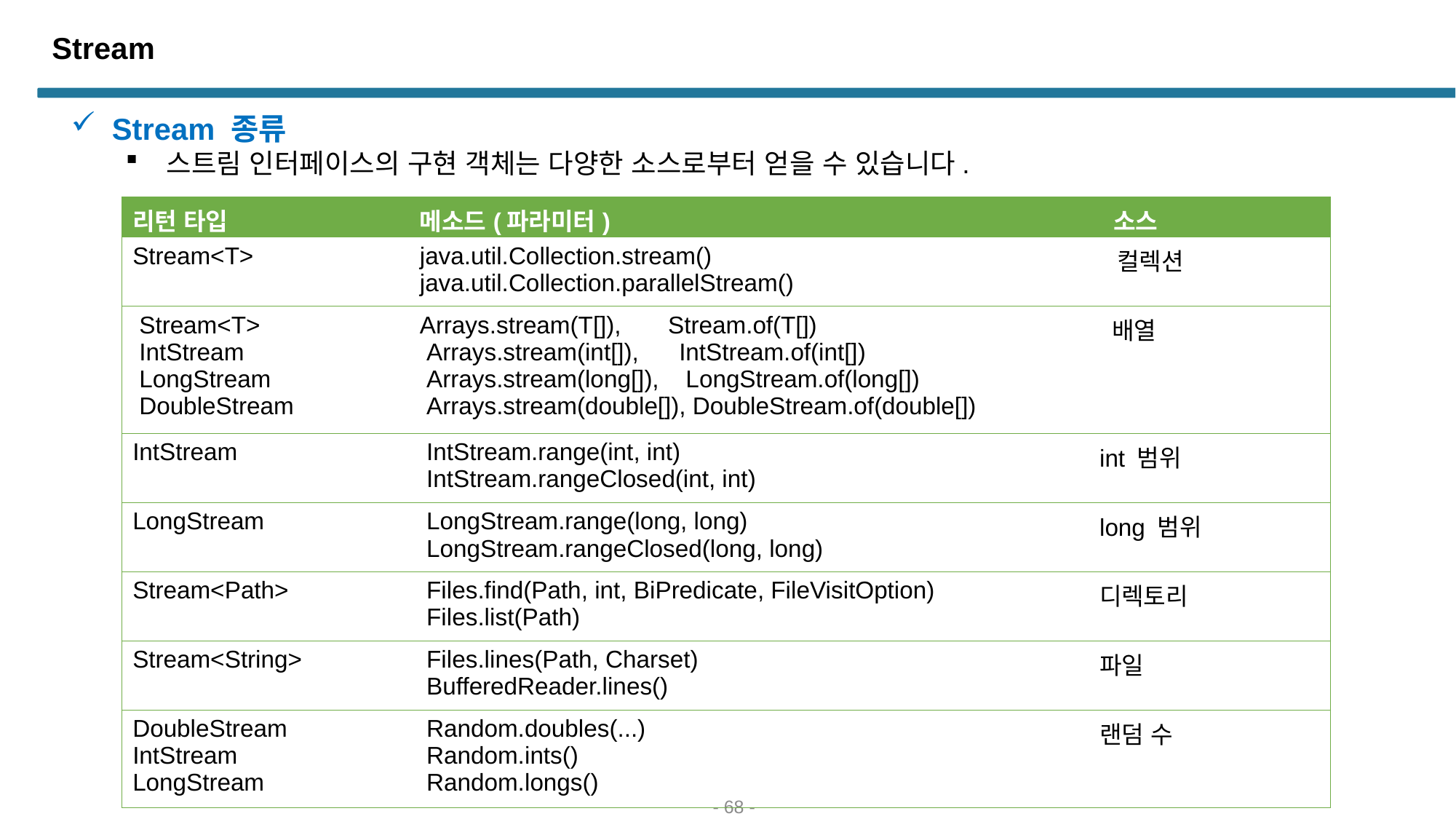

# Stream
Stream 종류
스트림 인터페이스의 구현 객체는 다양한 소스로부터 얻을 수 있습니다.
| 리턴 타입 | 메소드(파라미터) | 소스 |
| --- | --- | --- |
| Stream<T> | java.util.Collection.stream() java.util.Collection.parallelStream() | 컬렉션 |
| Stream<T> IntStream LongStream DoubleStream | Arrays.stream(T[]), Stream.of(T[]) Arrays.stream(int[]), IntStream.of(int[]) Arrays.stream(long[]), LongStream.of(long[]) Arrays.stream(double[]), DoubleStream.of(double[]) | 배열 |
| IntStream | IntStream.range(int, int) IntStream.rangeClosed(int, int) | int 범위 |
| LongStream | LongStream.range(long, long) LongStream.rangeClosed(long, long) | long 범위 |
| Stream<Path> | Files.find(Path, int, BiPredicate, FileVisitOption) Files.list(Path) | 디렉토리 |
| Stream<String> | Files.lines(Path, Charset) BufferedReader.lines() | 파일 |
| DoubleStream IntStream LongStream | Random.doubles(...) Random.ints() Random.longs() | 랜덤 수 |
- 68 -